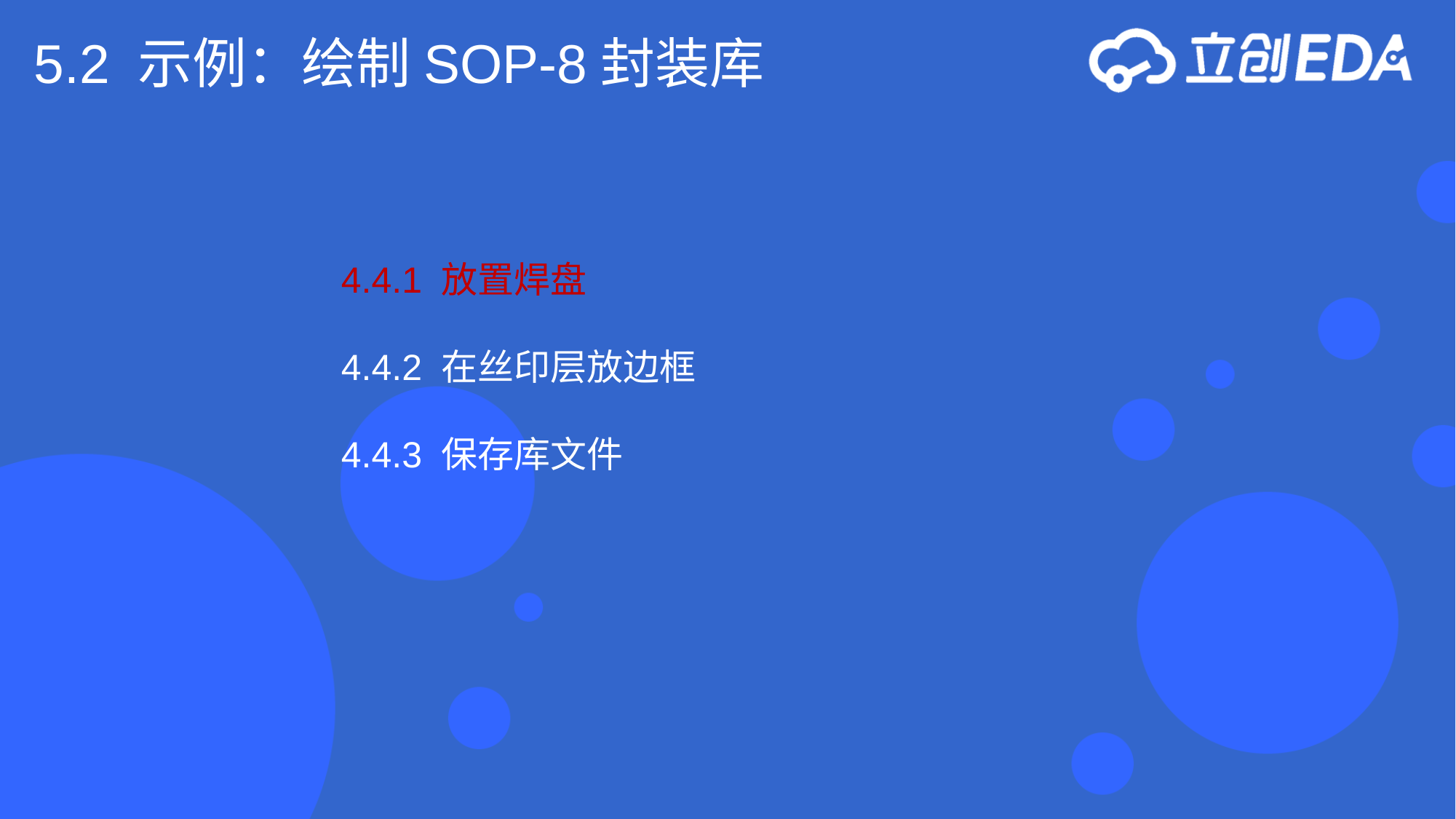

5.2 示例：绘制SOP-8封装库
4.4.1 放置焊盘

4.4.2 在丝印层放边框

4.4.3 保存库文件